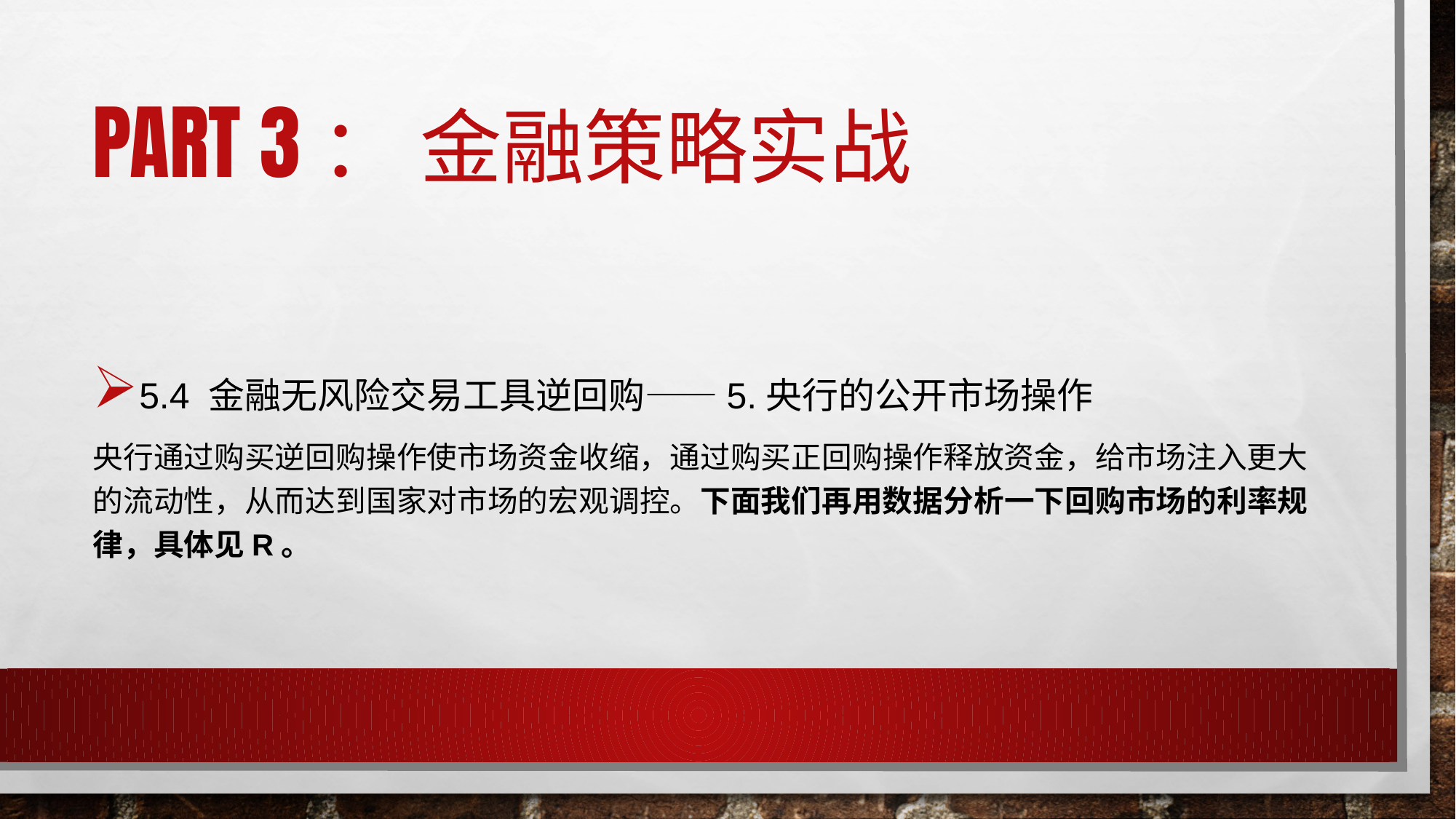

# Part 3： 金融策略实战
5.4 金融无风险交易工具逆回购——5.央行的公开市场操作
央行通过购买逆回购操作使市场资金收缩，通过购买正回购操作释放资金，给市场注入更大的流动性，从而达到国家对市场的宏观调控。下面我们再用数据分析一下回购市场的利率规律，具体见R。